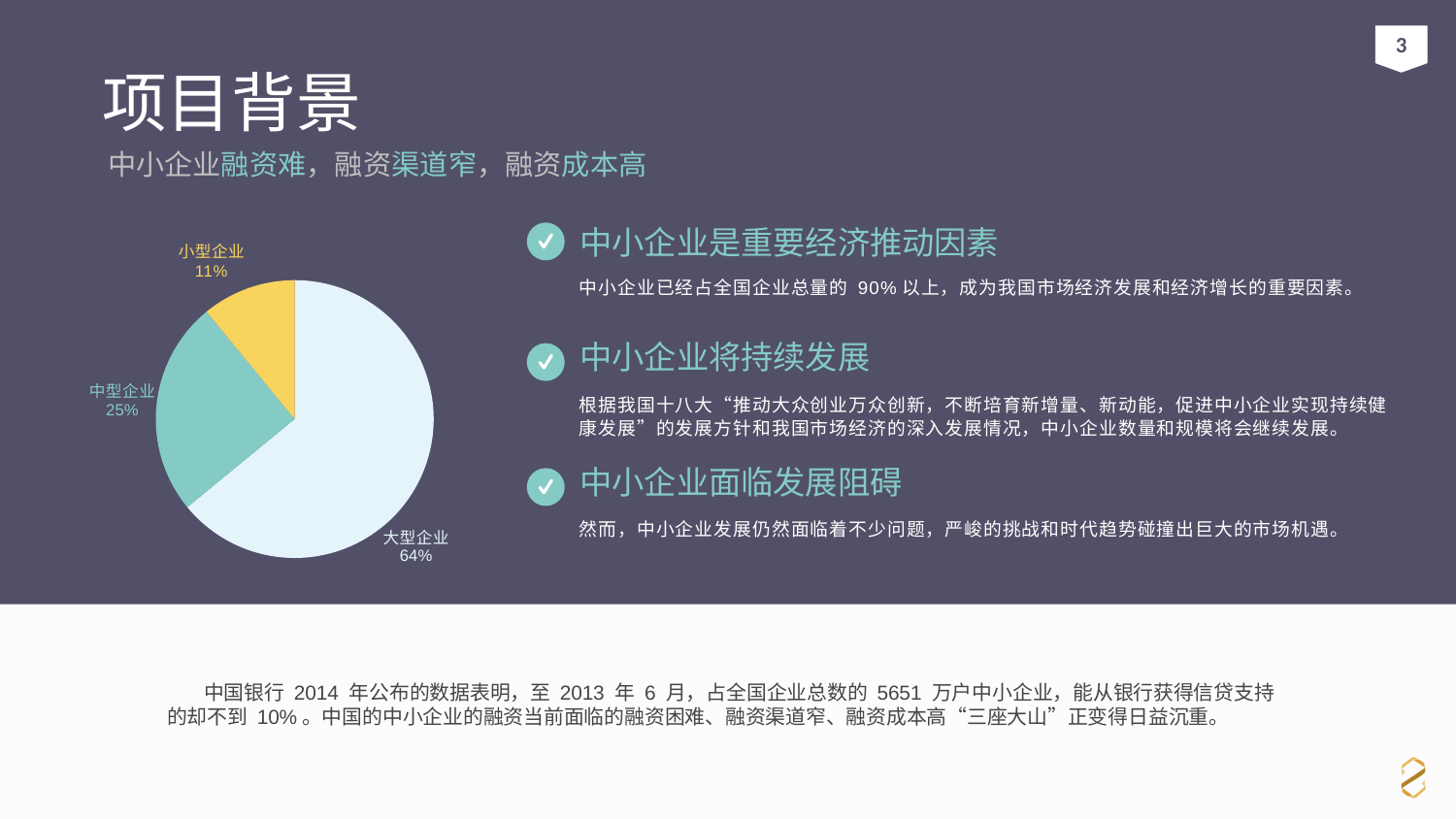

3
# 项目背景
中小企业融资难，融资渠道窄，融资成本高
中小企业是重要经济推动因素

### Chart

| Category | 企业户数占比全部企业情况_x000d_ |
|---|---|
| 大型企业 | 8.2 |
| 中型企业 | 3.2 |
| 小型企业 | 1.4 |
中小企业已经占全国企业总量的 90%以上，成为我国市场经济发展和经济增长的重要因素。
中小企业将持续发展

根据我国十八大“推动大众创业万众创新，不断培育新增量、新动能，促进中小企业实现持续健康发展”的发展方针和我国市场经济的深入发展情况，中小企业数量和规模将会继续发展。
中小企业面临发展阻碍

然而，中小企业发展仍然面临着不少问题，严峻的挑战和时代趋势碰撞出巨大的市场机遇。
       中国银行 2014 年公布的数据表明，至 2013 年 6 月，占全国企业总数的 5651 万户中小企业，能从银行获得信贷支持的却不到 10%。中国的中小企业的融资当前面临的融资困难、融资渠道窄、融资成本高“三座大山”正变得日益沉重。